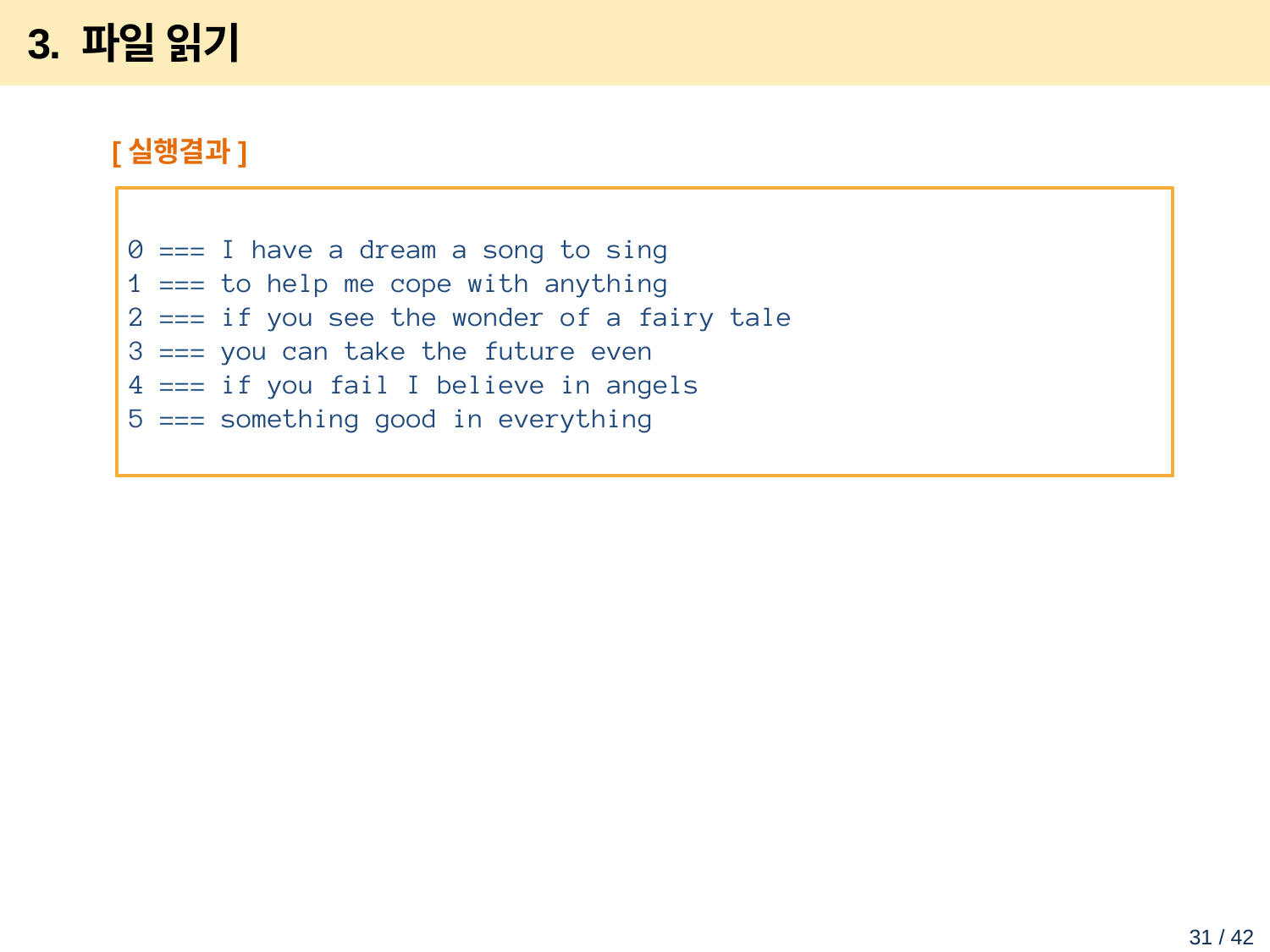

# 3. 파일 읽기

[실행결과]
0 === I have a dream a song to sing
1 === to help me cope with anything
2 === if you see the wonder of a fairy tale
3 === you can take the future even
4 === if you fail I believe in angels
5 === something good in everything